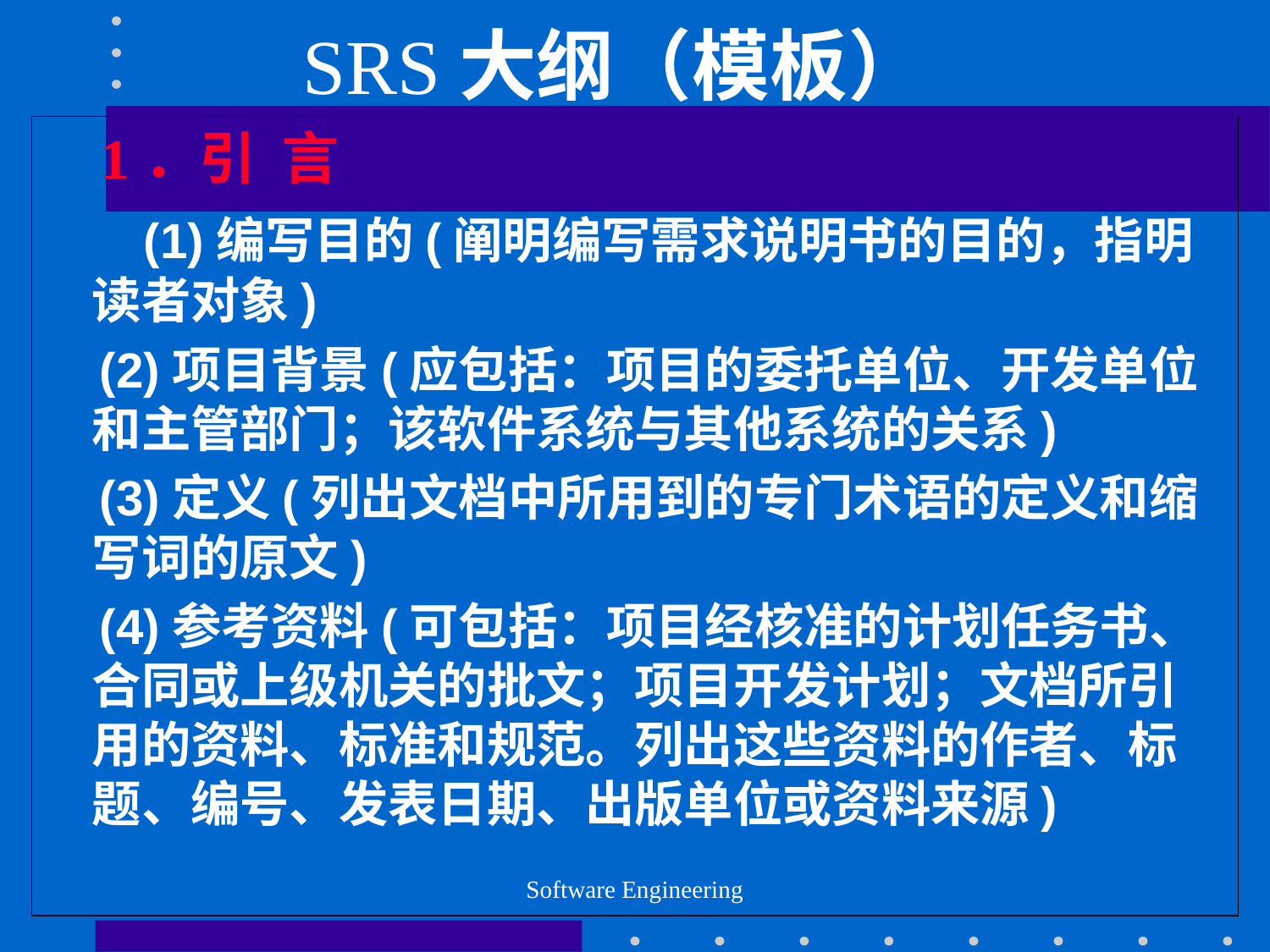

# SRS大纲（模板）
    1．引  言
       (1)编写目的(阐明编写需求说明书的目的，指明读者对象)
    (2)项目背景(应包括：项目的委托单位、开发单位和主管部门；该软件系统与其他系统的关系)
    (3)定义(列出文档中所用到的专门术语的定义和缩写词的原文)
    (4)参考资料(可包括：项目经核准的计划任务书、合同或上级机关的批文；项目开发计划；文档所引用的资料、标准和规范。列出这些资料的作者、标题、编号、发表日期、出版单位或资料来源)
Software Engineering